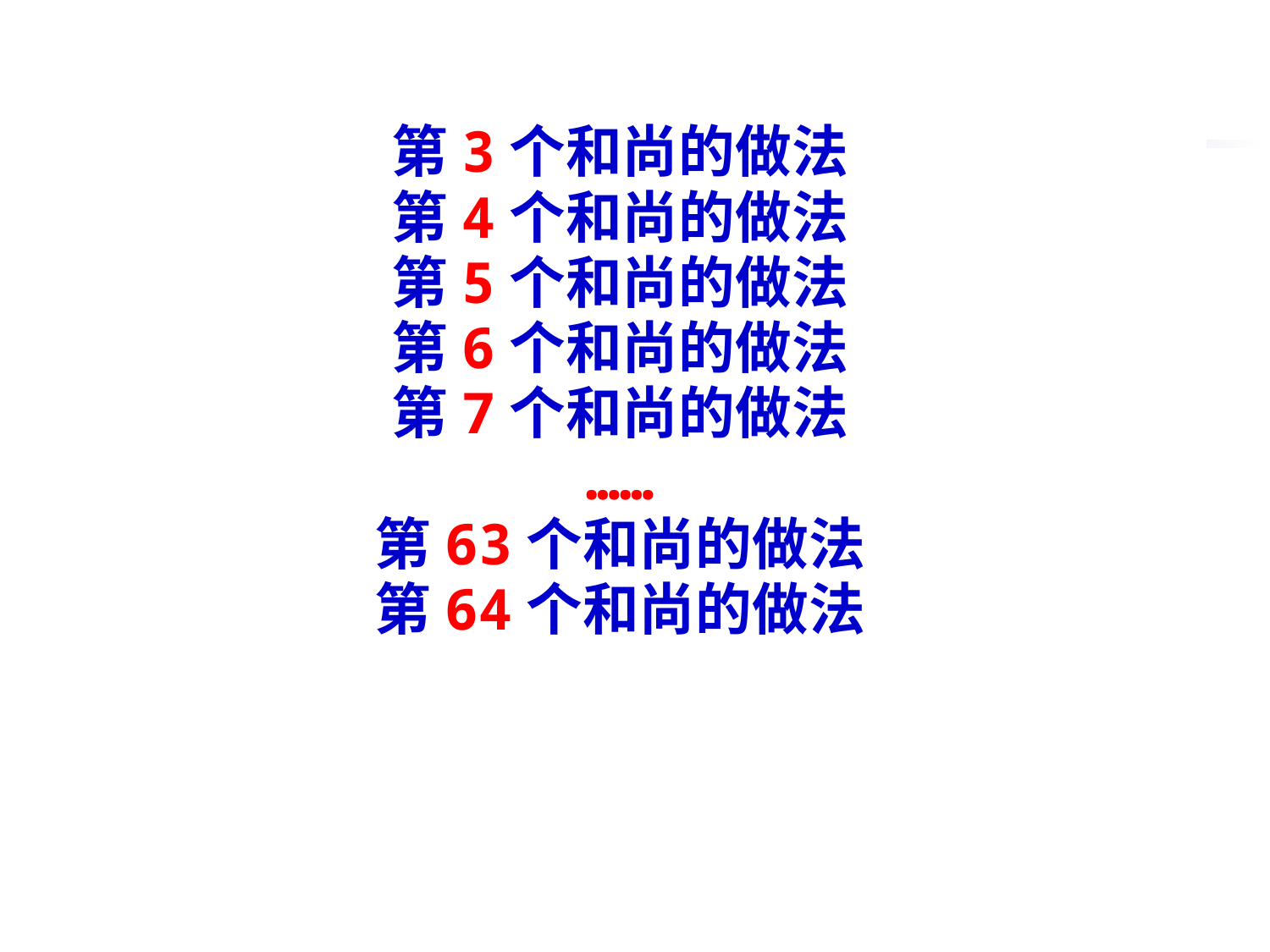

第3个和尚的做法
第4个和尚的做法
第5个和尚的做法
第6个和尚的做法
第7个和尚的做法
……
第63个和尚的做法
第64个和尚的做法